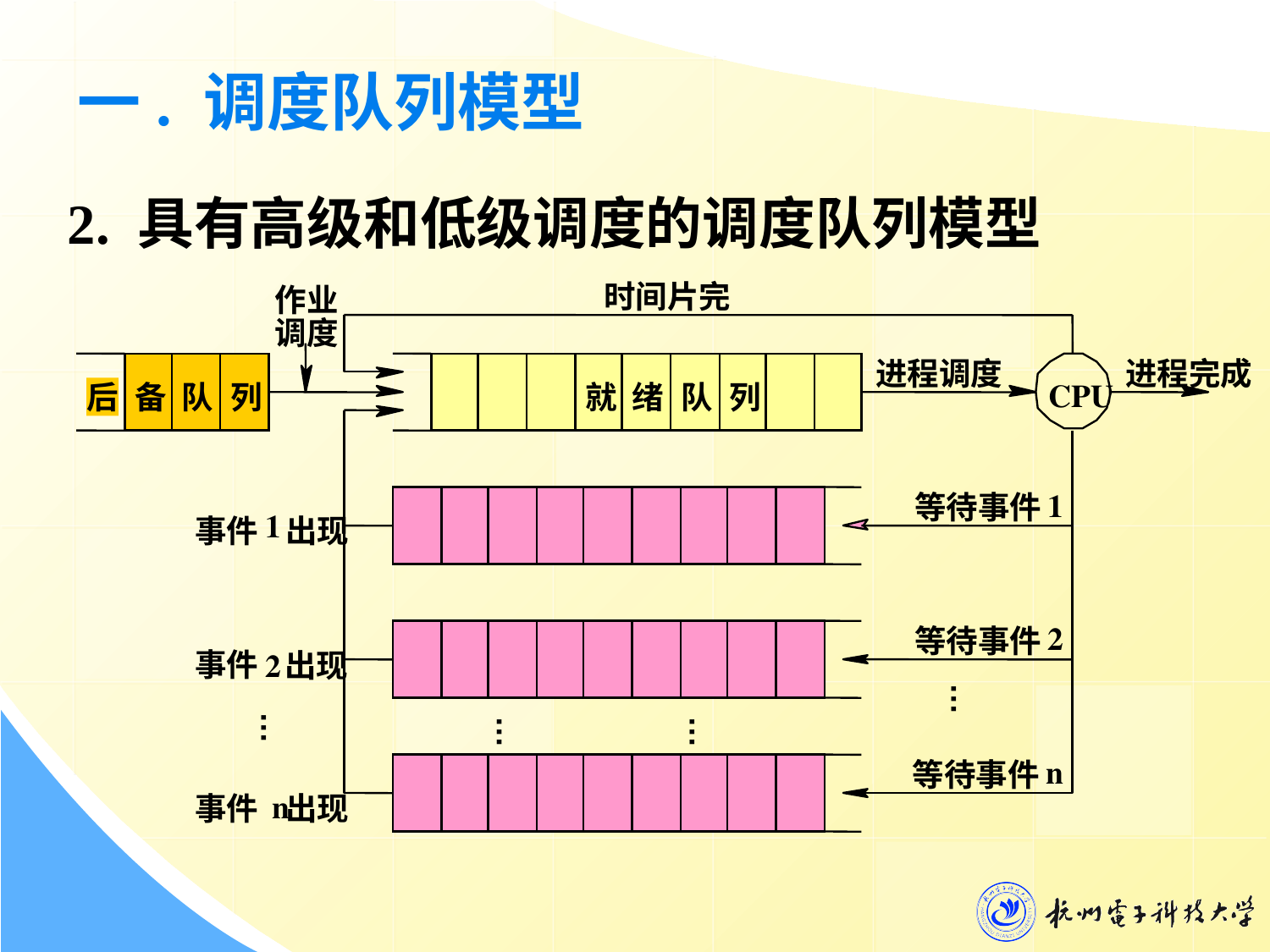

一. 调度队列模型
2. 具有高级和低级调度的调度队列模型
时间片完
作业
调度

进程调度

进程完成

CPU
后
备
队
列
就
绪
队
列

1

等待事件
1
事件
出现

2

等待事件
事件
2
出现

…

…
…
…
n

等待事件
n
事件
出现